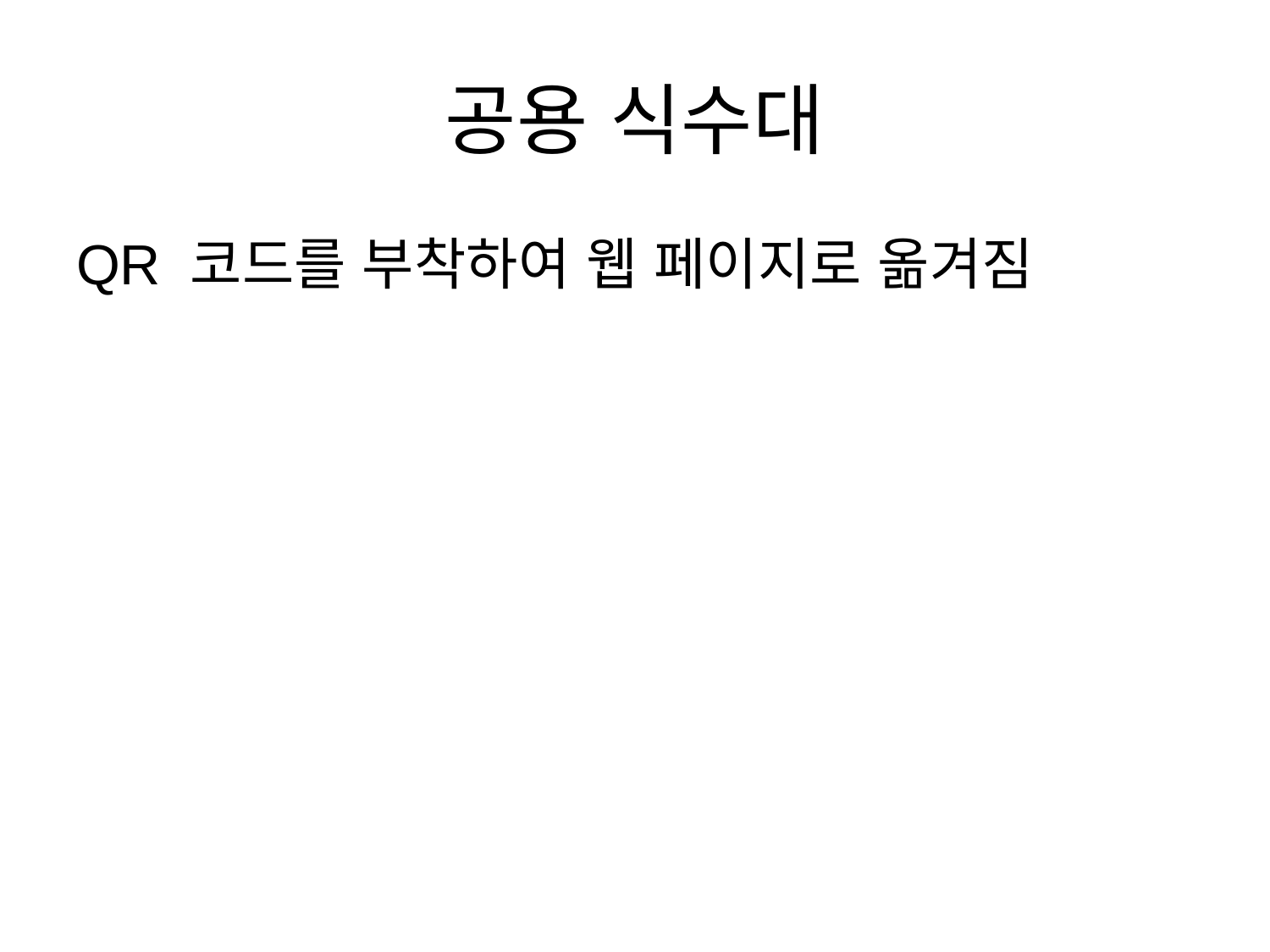

# 공용 식수대
QR 코드를 부착하여 웹 페이지로 옮겨짐